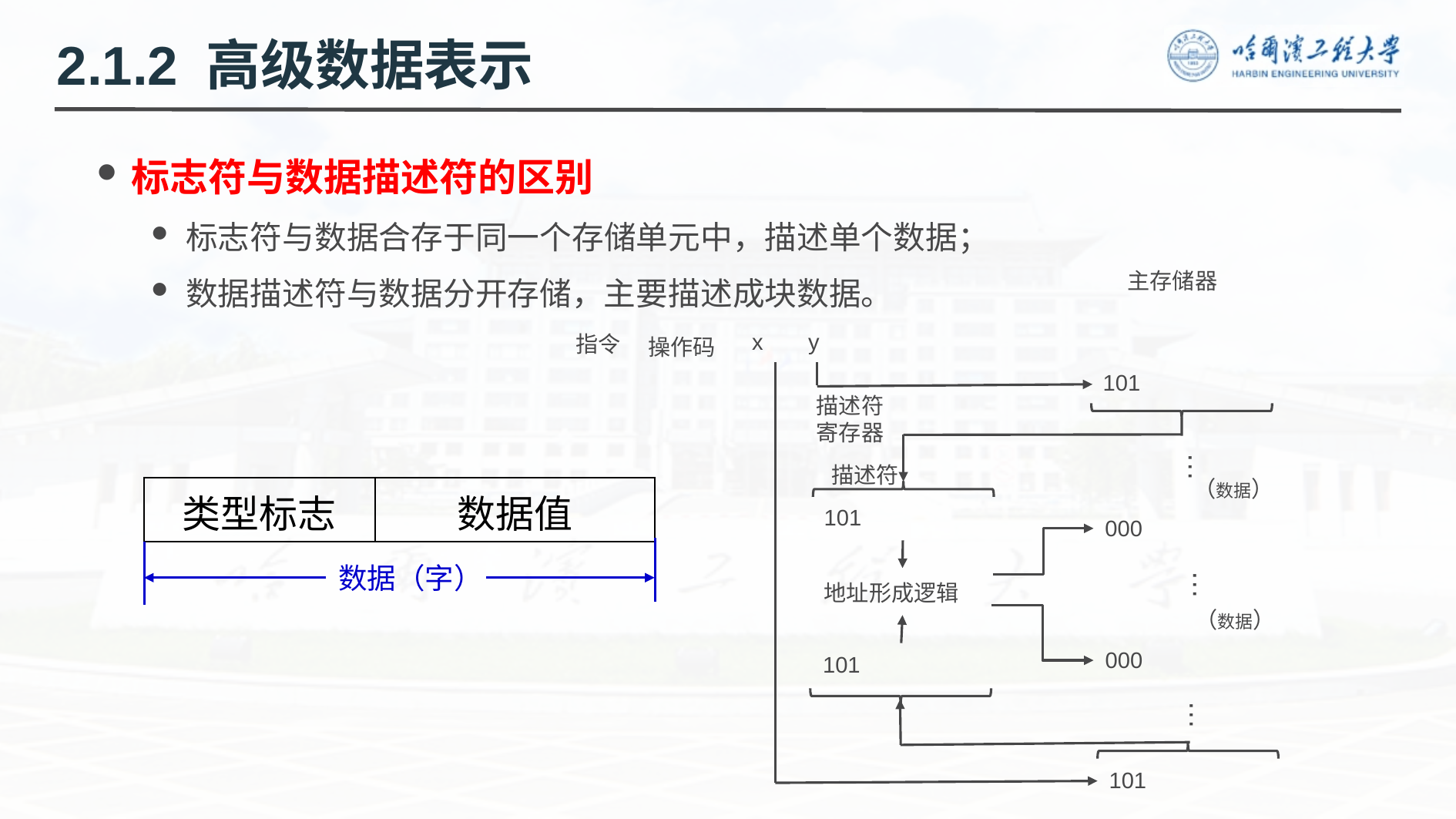

2.1.2 高级数据表示
标志符与数据描述符的区别
标志符与数据合存于同一个存储单元中，描述单个数据；
数据描述符与数据分开存储，主要描述成块数据。
主存储器
|  |
| --- |
|  |  |
| --- | --- |
| 操作码 | x | y |
| --- | --- | --- |
指令
| 101 |  |
| --- | --- |
描述符
寄存器

…
|  |
| --- |
描述符
（数据）
| 类型标志 | 数据值 |
| --- | --- |
| 101 |  |
| --- | --- |
| 000 |  |
| --- | --- |
数据（字）
…
| 地址形成逻辑 |
| --- |
（数据）

| 000 |  |
| --- | --- |
| 101 |  |
| --- | --- |

…
| 101 |  |
| --- | --- |